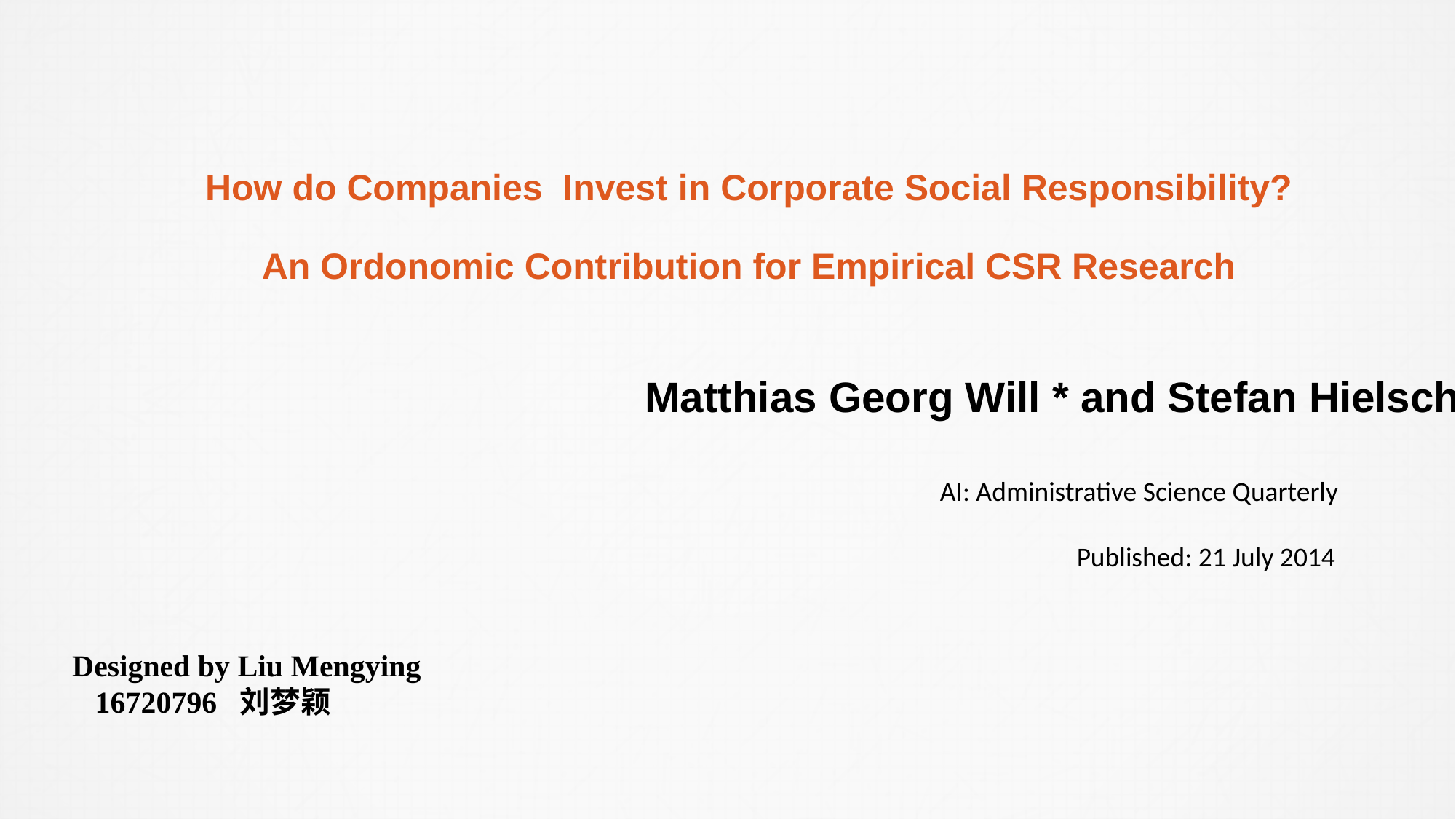

# How do Companies  Invest in Corporate Social Responsibility? An Ordonomic Contribution for Empirical CSR Research
Matthias Georg Will * and Stefan Hielscher
AI: Administrative Science Quarterly
Published: 21 July 2014
Designed by Liu Mengying
   16720796  刘梦颖